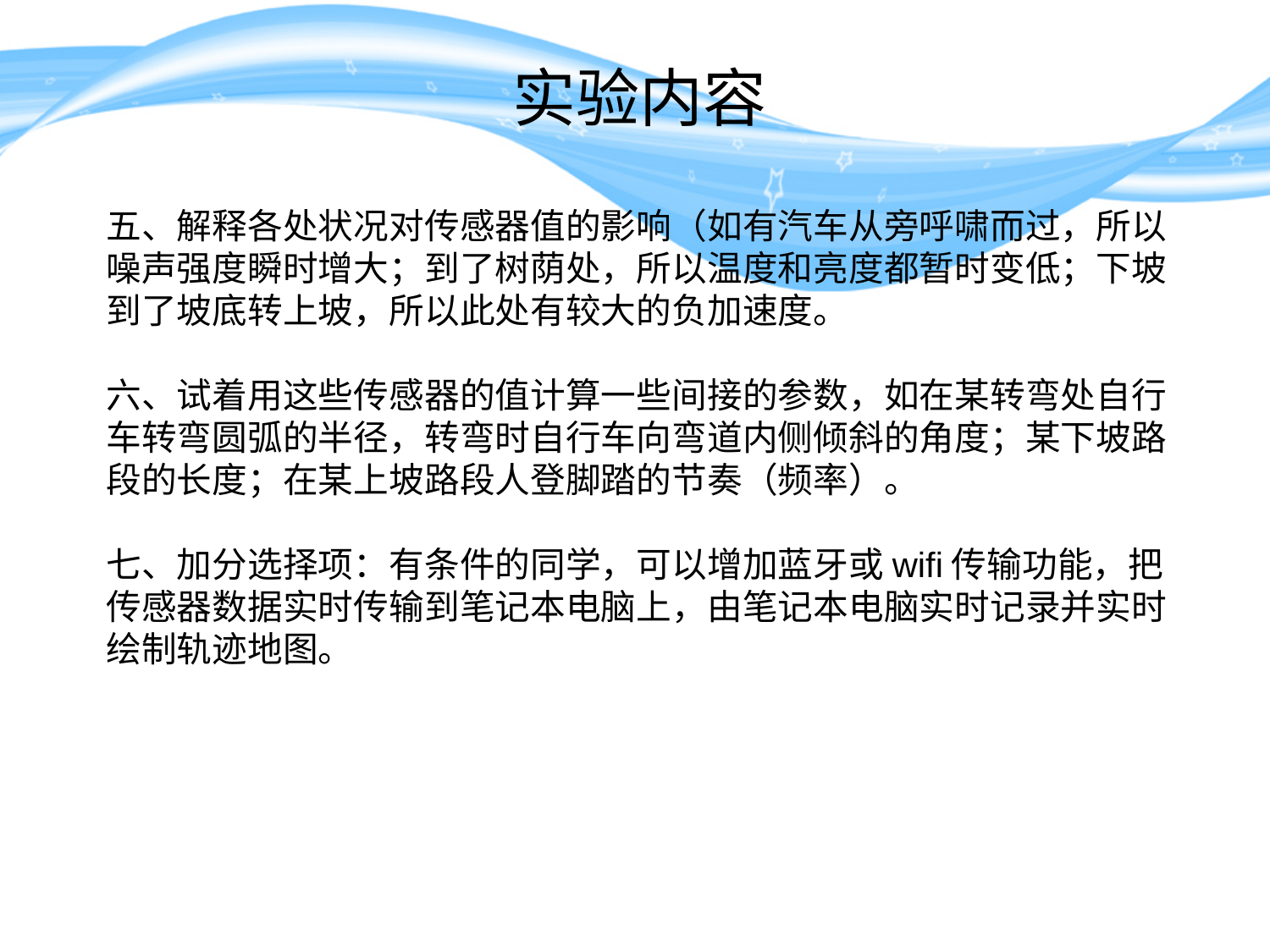

实验内容
五、解释各处状况对传感器值的影响（如有汽车从旁呼啸而过，所以噪声强度瞬时增大；到了树荫处，所以温度和亮度都暂时变低；下坡到了坡底转上坡，所以此处有较大的负加速度。

六、试着用这些传感器的值计算一些间接的参数，如在某转弯处自行车转弯圆弧的半径，转弯时自行车向弯道内侧倾斜的角度；某下坡路段的长度；在某上坡路段人登脚踏的节奏（频率）。

七、加分选择项：有条件的同学，可以增加蓝牙或wifi传输功能，把传感器数据实时传输到笔记本电脑上，由笔记本电脑实时记录并实时绘制轨迹地图。